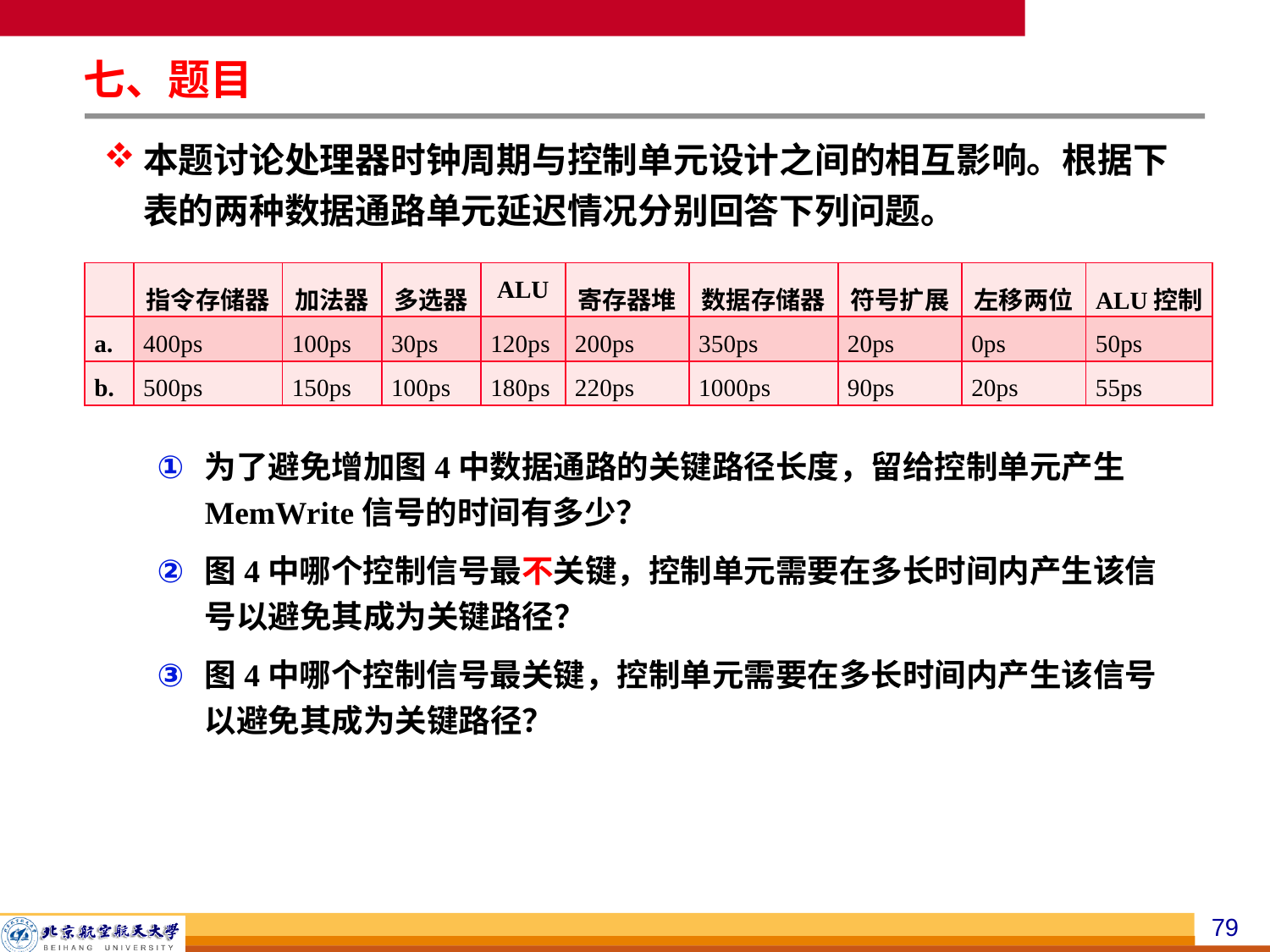

七、题目
本题讨论处理器时钟周期与控制单元设计之间的相互影响。根据下表的两种数据通路单元延迟情况分别回答下列问题。

为了避免增加图4中数据通路的关键路径长度，留给控制单元产生MemWrite信号的时间有多少？
图4中哪个控制信号最不关键，控制单元需要在多长时间内产生该信号以避免其成为关键路径？
图4中哪个控制信号最关键，控制单元需要在多长时间内产生该信号以避免其成为关键路径？
|  | 指令存储器 | 加法器 | 多选器 | ALU | 寄存器堆 | 数据存储器 | 符号扩展 | 左移两位 | ALU控制 |
| --- | --- | --- | --- | --- | --- | --- | --- | --- | --- |
| a. | 400ps | 100ps | 30ps | 120ps | 200ps | 350ps | 20ps | 0ps | 50ps |
| b. | 500ps | 150ps | 100ps | 180ps | 220ps | 1000ps | 90ps | 20ps | 55ps |